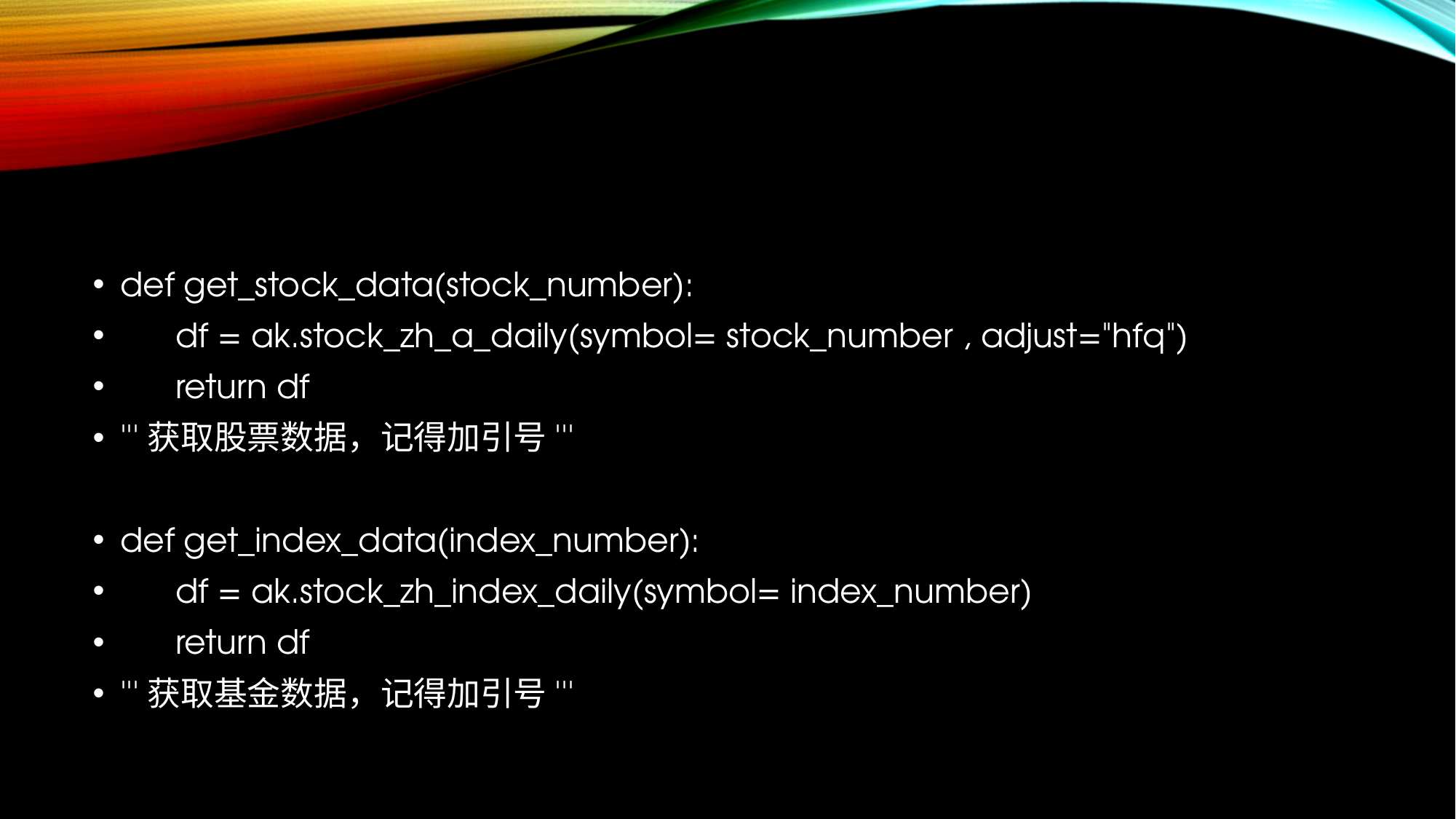

#
def get_stock_data(stock_number):
      df = ak.stock_zh_a_daily(symbol= stock_number , adjust="hfq")
      return df
'''获取股票数据，记得加引号'''

def get_index_data(index_number):
      df = ak.stock_zh_index_daily(symbol= index_number)
      return df
'''获取基金数据，记得加引号'''